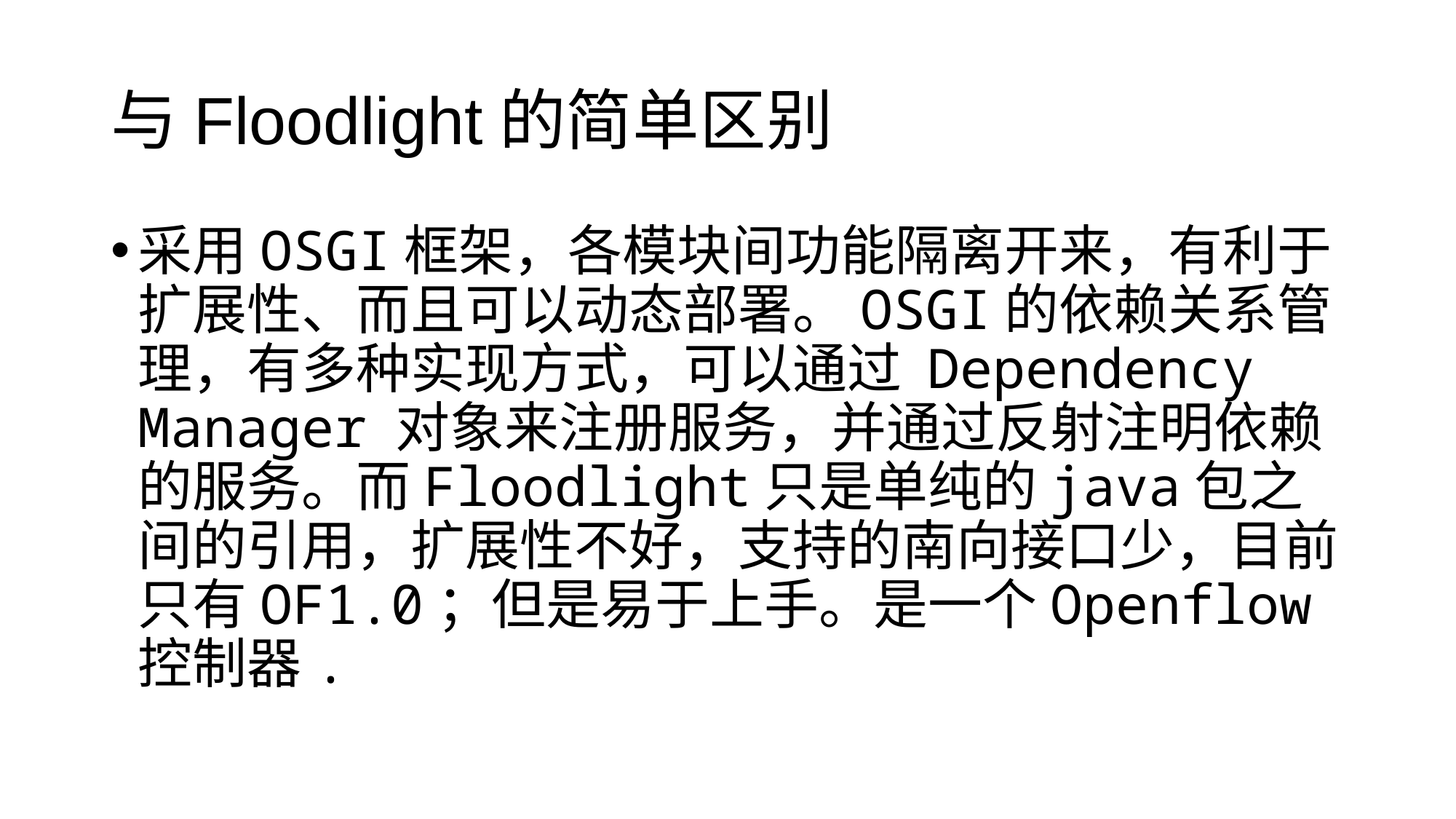

# 与Floodlight的简单区别
采用OSGI框架，各模块间功能隔离开来，有利于扩展性、而且可以动态部署。OSGI的依赖关系管理，有多种实现方式，可以通过 Dependency  Manager 对象来注册服务，并通过反射注明依赖的服务。而Floodlight只是单纯的java包之间的引用，扩展性不好，支持的南向接口少，目前只有OF1.0；但是易于上手。是一个Openflow控制器.